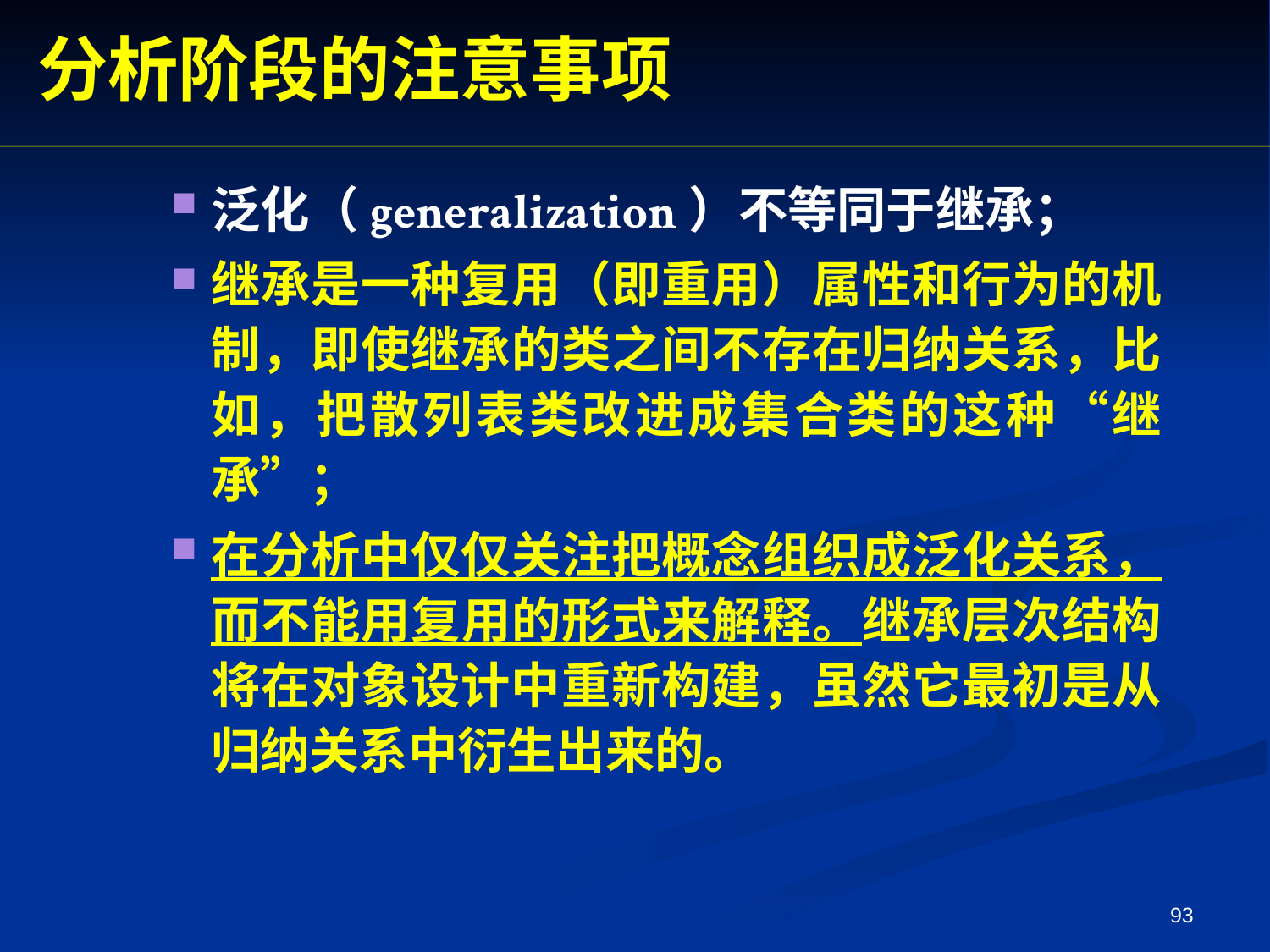

分析阶段的注意事项

泛化（generalization）不等同于继承；
继承是一种复用（即重用）属性和行为的机制，即使继承的类之间不存在归纳关系，比如，把散列表类改进成集合类的这种“继承”；
在分析中仅仅关注把概念组织成泛化关系，而不能用复用的形式来解释。继承层次结构将在对象设计中重新构建，虽然它最初是从归纳关系中衍生出来的。
93